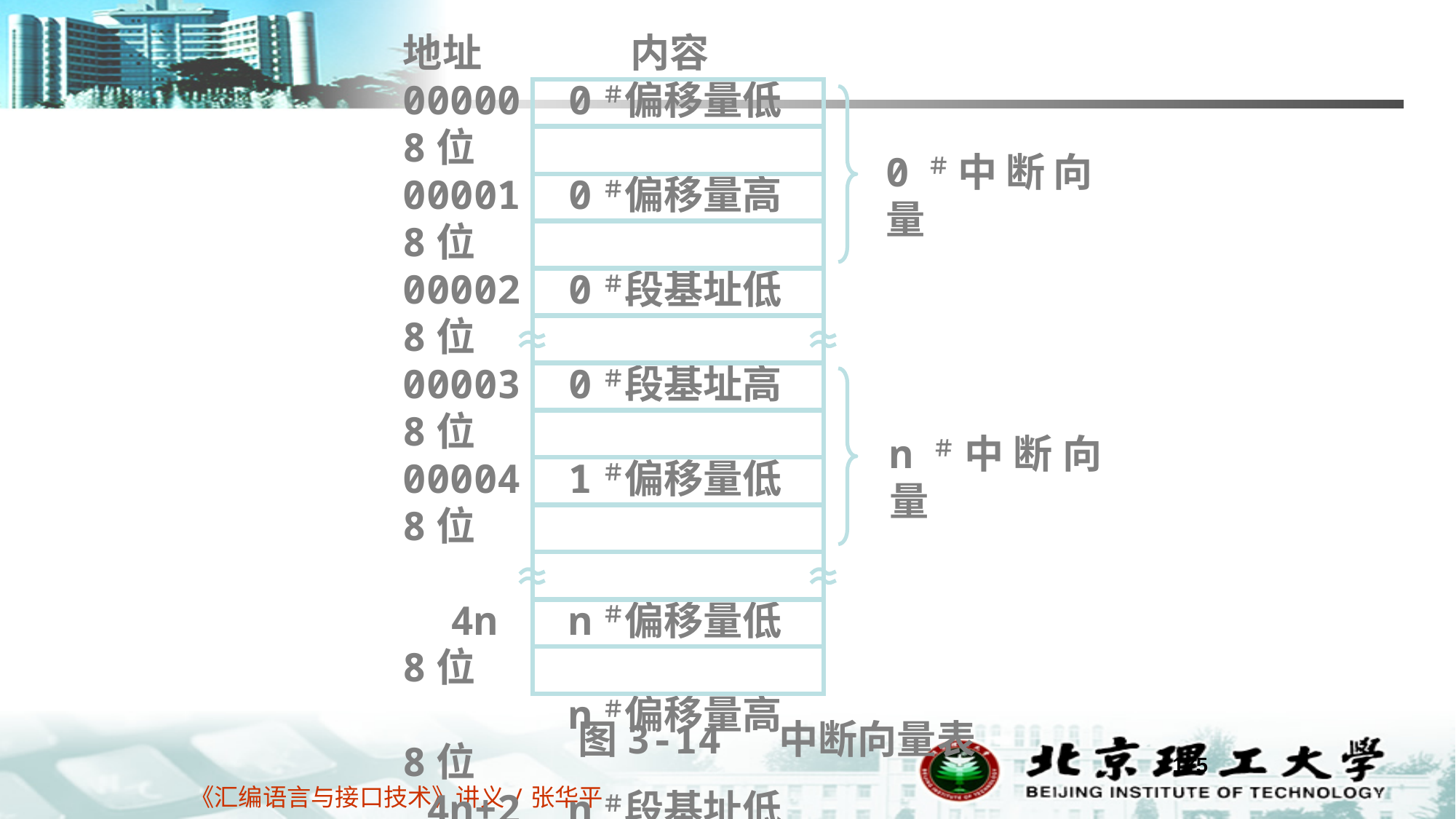

地址		 内容
00000  0＃偏移量低8位
00001  0＃偏移量高8位
00002  0＃段基址低8位
00003  0＃段基址高8位
00004  1＃偏移量低8位

  4n   n＃偏移量低8位
       n＃偏移量高8位
 4n+2  n＃段基址低8位
       n＃段基址高8位

003FF

0＃中断向量

n＃中断向量

图3-14  中断向量表
175